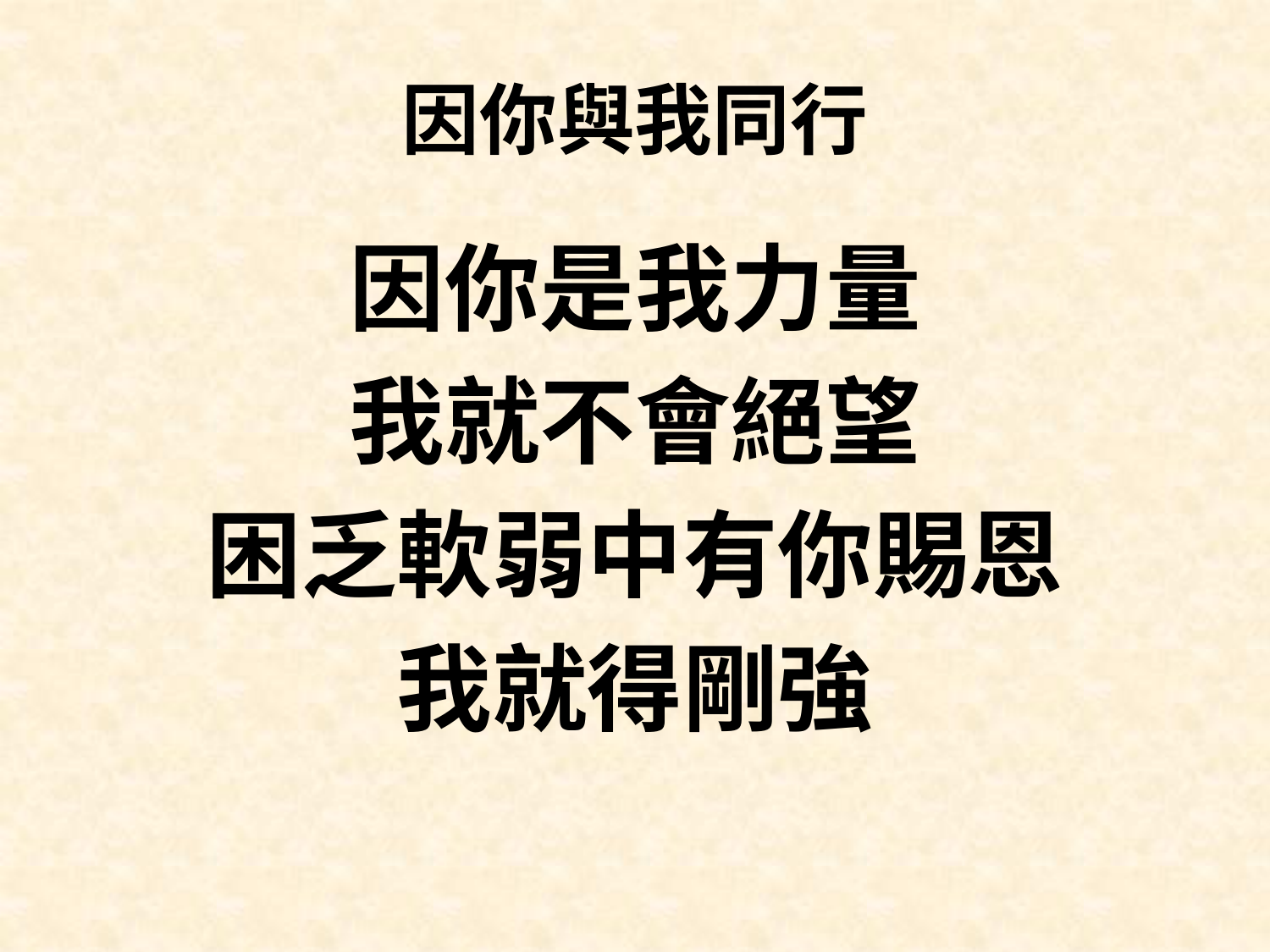

# 因你與我同行
因你是我力量
我就不會絕望
困乏軟弱中有你賜恩
我就得剛強